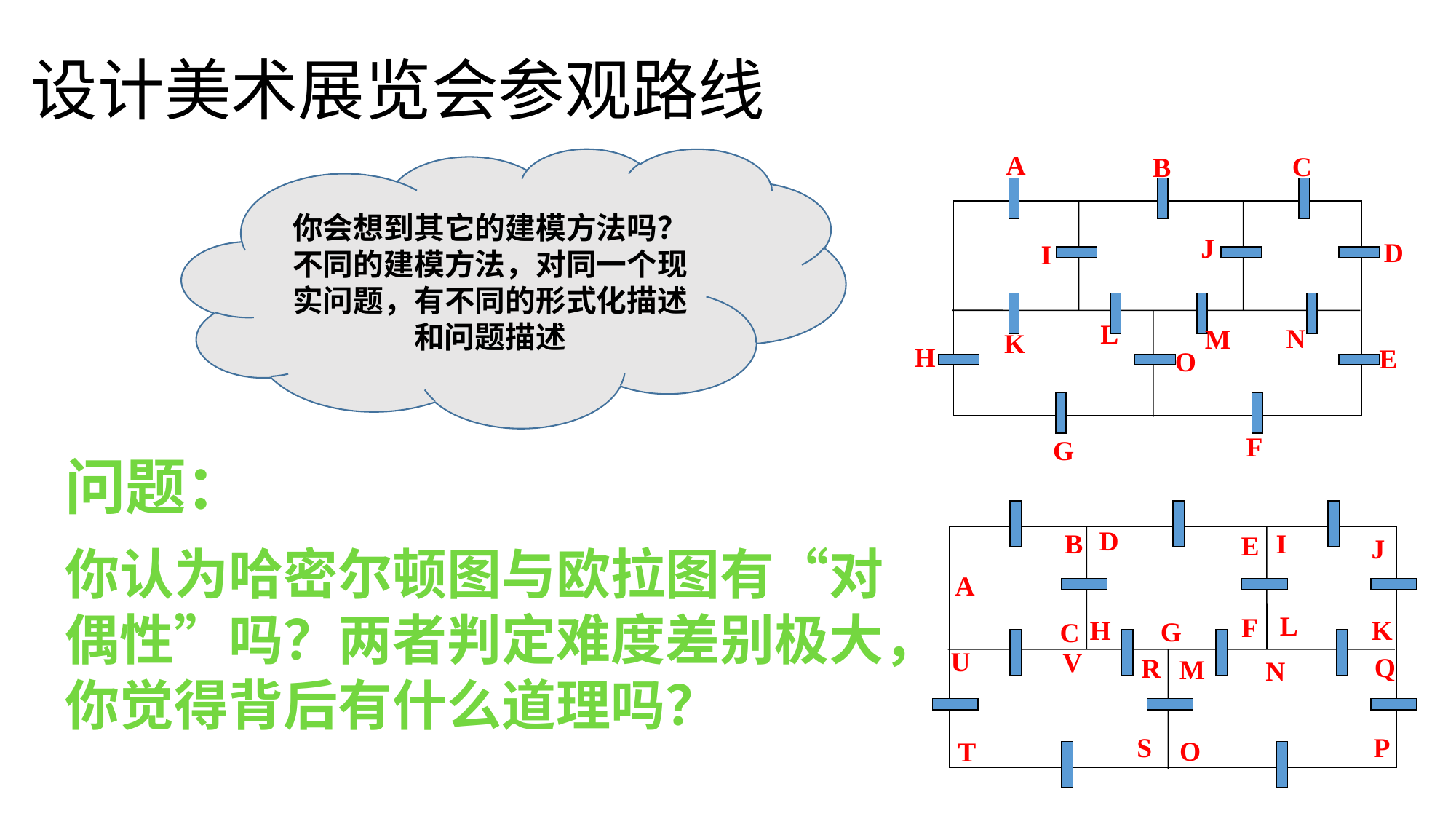

# 设计美术展览会参观路线
A
C
B
J
D
I
L
N
M
K
H
E
O
F
G

你会想到其它的建模方法吗？
不同的建模方法，对同一个现实问题，有不同的形式化描述和问题描述
问题：
你认为哈密尔顿图与欧拉图有“对偶性”吗？两者判定难度差别极大，你觉得背后有什么道理吗？

D
I
B
E
J
A
L
F
H
K
G
C
U
V
Q
R
M
N
S
P
O
T